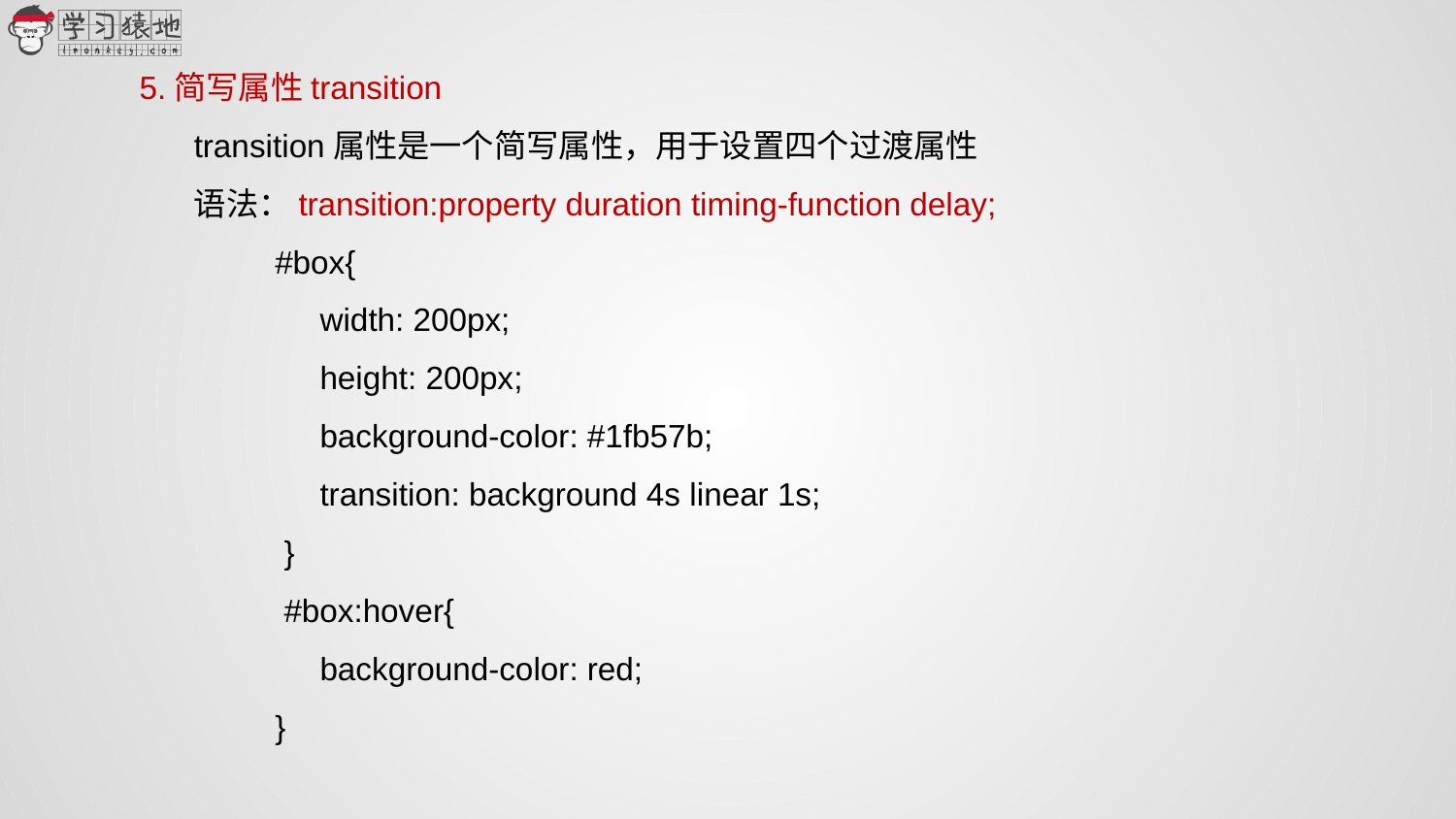

5.简写属性transition
transition属性是一个简写属性，用于设置四个过渡属性
语法：transition:property duration timing-function delay;
       #box{
            width: 200px;
            height: 200px;
            background-color: #1fb57b;
            transition: background 4s linear 1s;
        }
        #box:hover{
            background-color: red;
       }